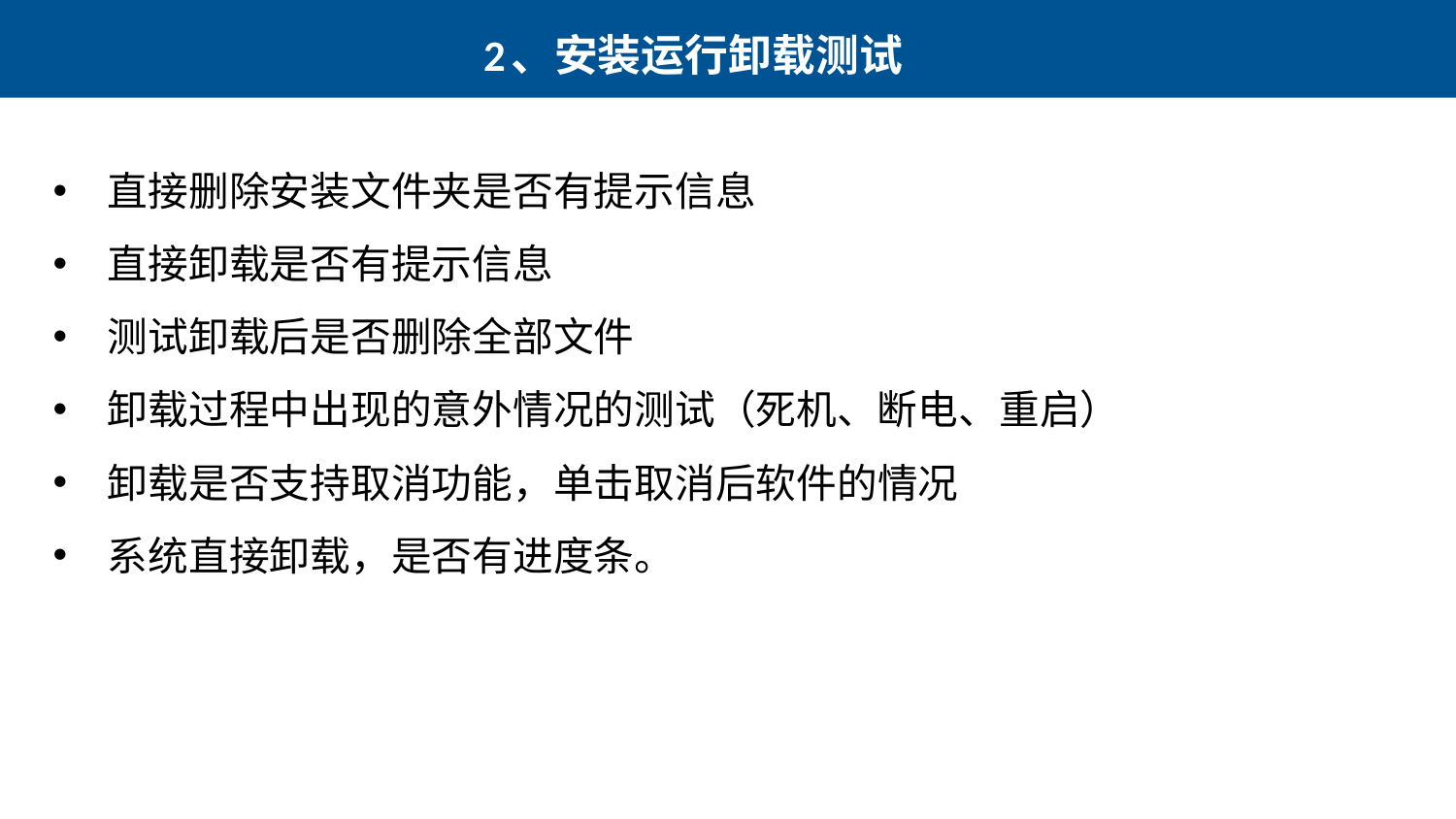

2、安装运行卸载测试
直接删除安装文件夹是否有提示信息
直接卸载是否有提示信息
测试卸载后是否删除全部文件
卸载过程中出现的意外情况的测试（死机、断电、重启）
卸载是否支持取消功能，单击取消后软件的情况
系统直接卸载，是否有进度条。